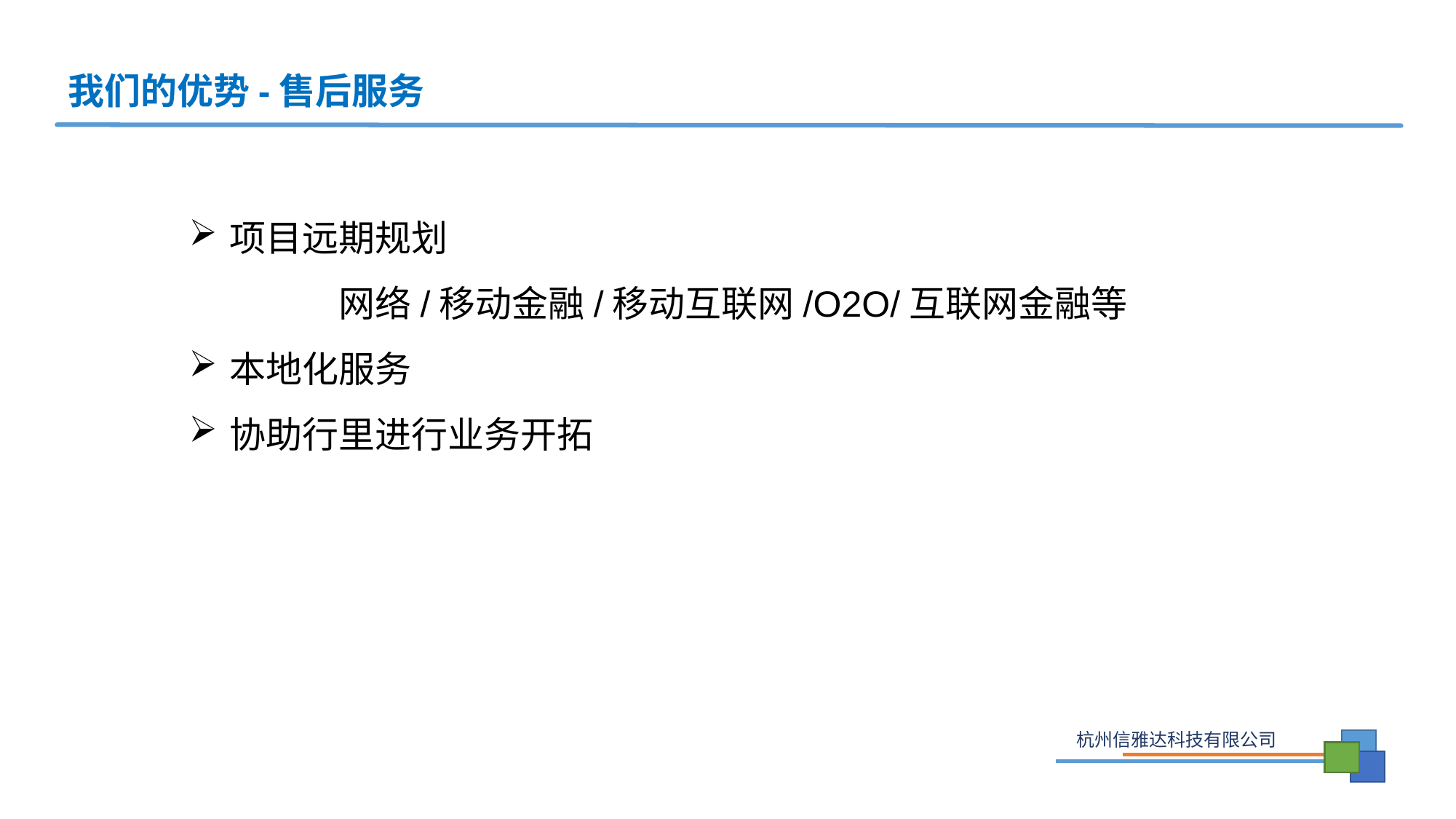

我们的优势-售后服务
项目远期规划
		网络/移动金融/移动互联网/O2O/互联网金融等
本地化服务
协助行里进行业务开拓
杭州信雅达科技有限公司